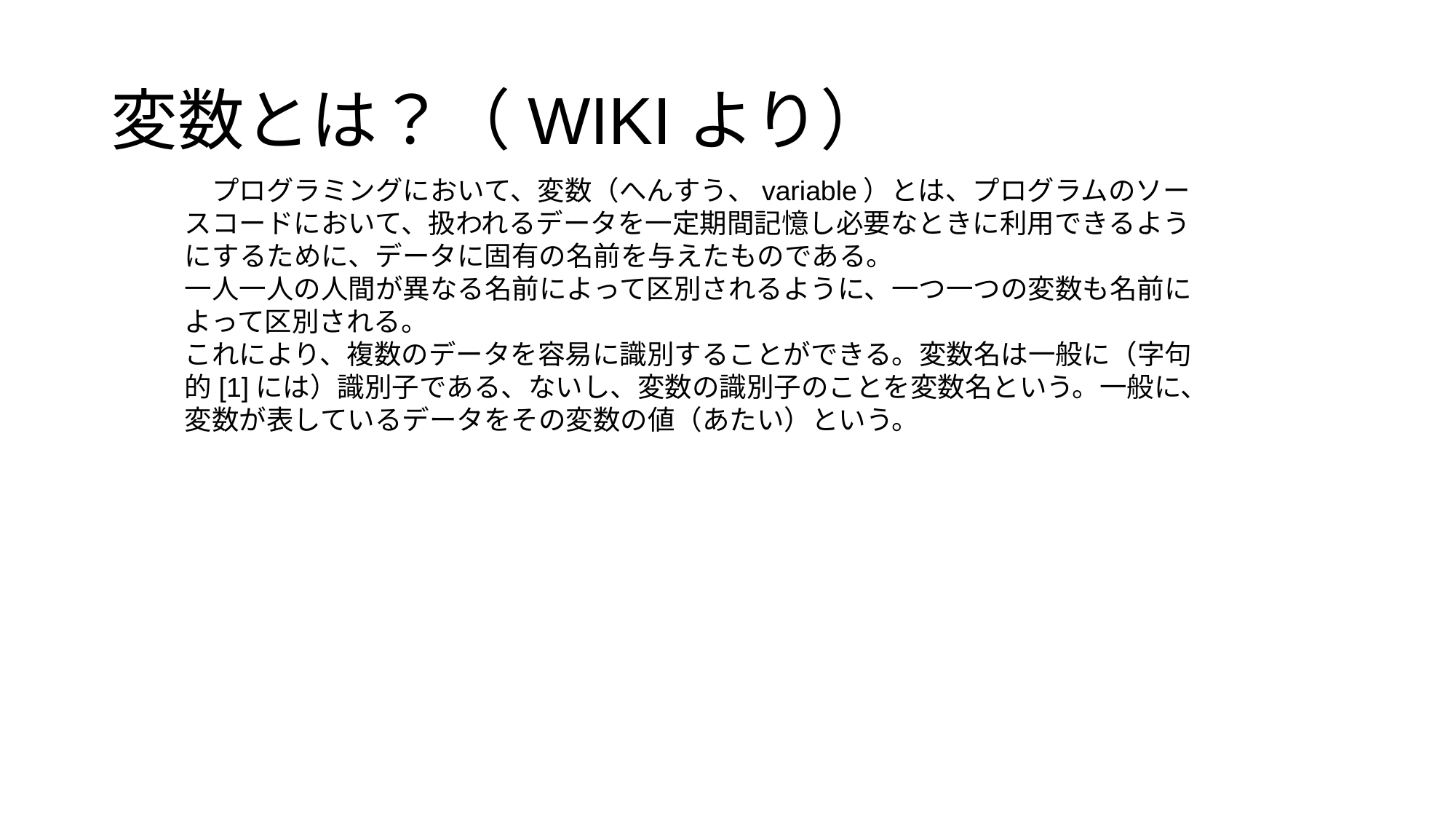

# 変数とは？（WIKIより）
　プログラミングにおいて、変数（へんすう、variable）とは、プログラムのソースコードにおいて、扱われるデータを一定期間記憶し必要なときに利用できるようにするために、データに固有の名前を与えたものである。
一人一人の人間が異なる名前によって区別されるように、一つ一つの変数も名前によって区別される。
これにより、複数のデータを容易に識別することができる。変数名は一般に（字句的[1]には）識別子である、ないし、変数の識別子のことを変数名という。一般に、変数が表しているデータをその変数の値（あたい）という。